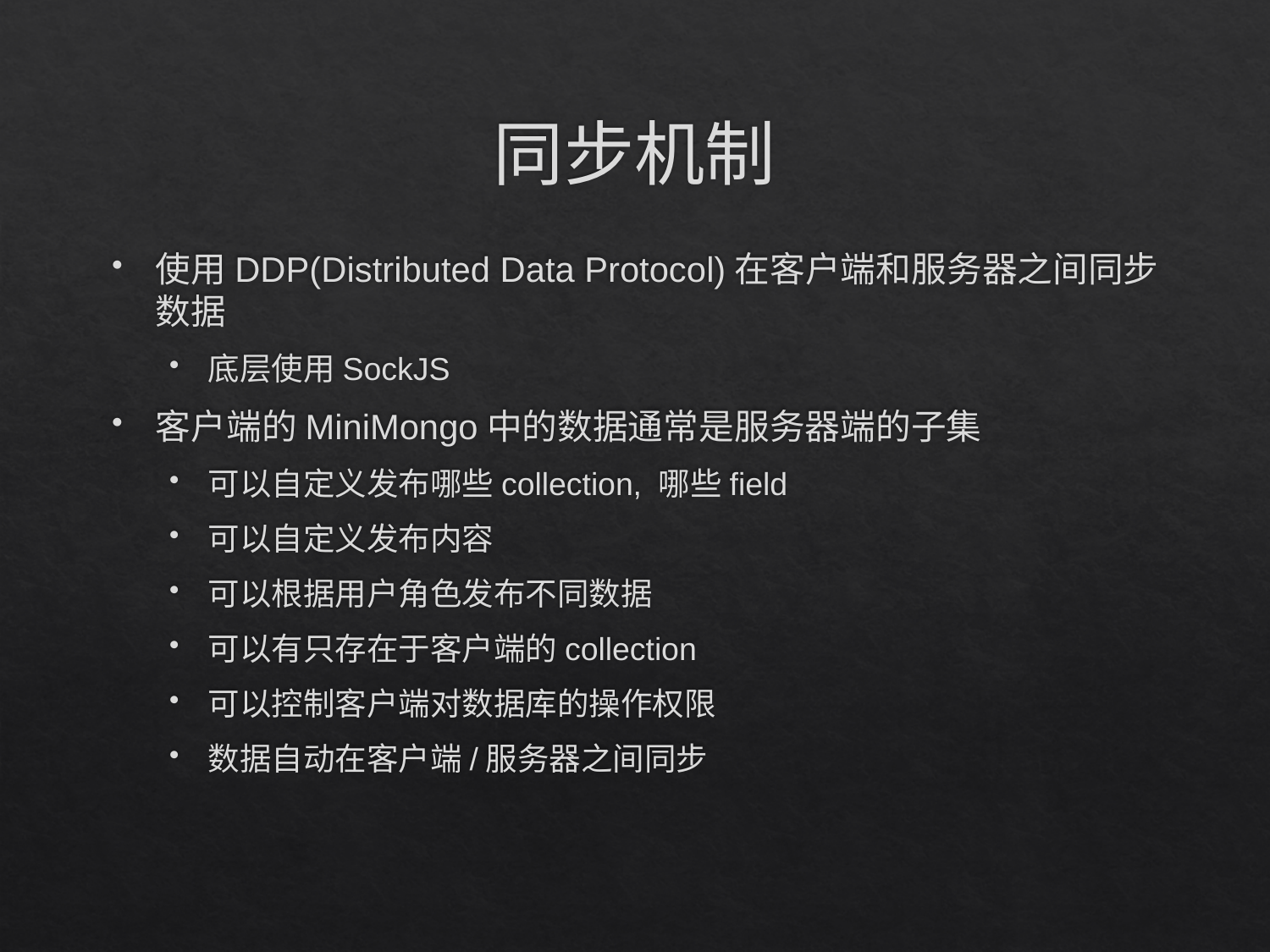

# 同步机制
使用DDP(Distributed Data Protocol)在客户端和服务器之间同步数据
底层使用SockJS
客户端的MiniMongo中的数据通常是服务器端的子集
可以自定义发布哪些collection, 哪些field
可以自定义发布内容
可以根据用户角色发布不同数据
可以有只存在于客户端的collection
可以控制客户端对数据库的操作权限
数据自动在客户端/服务器之间同步